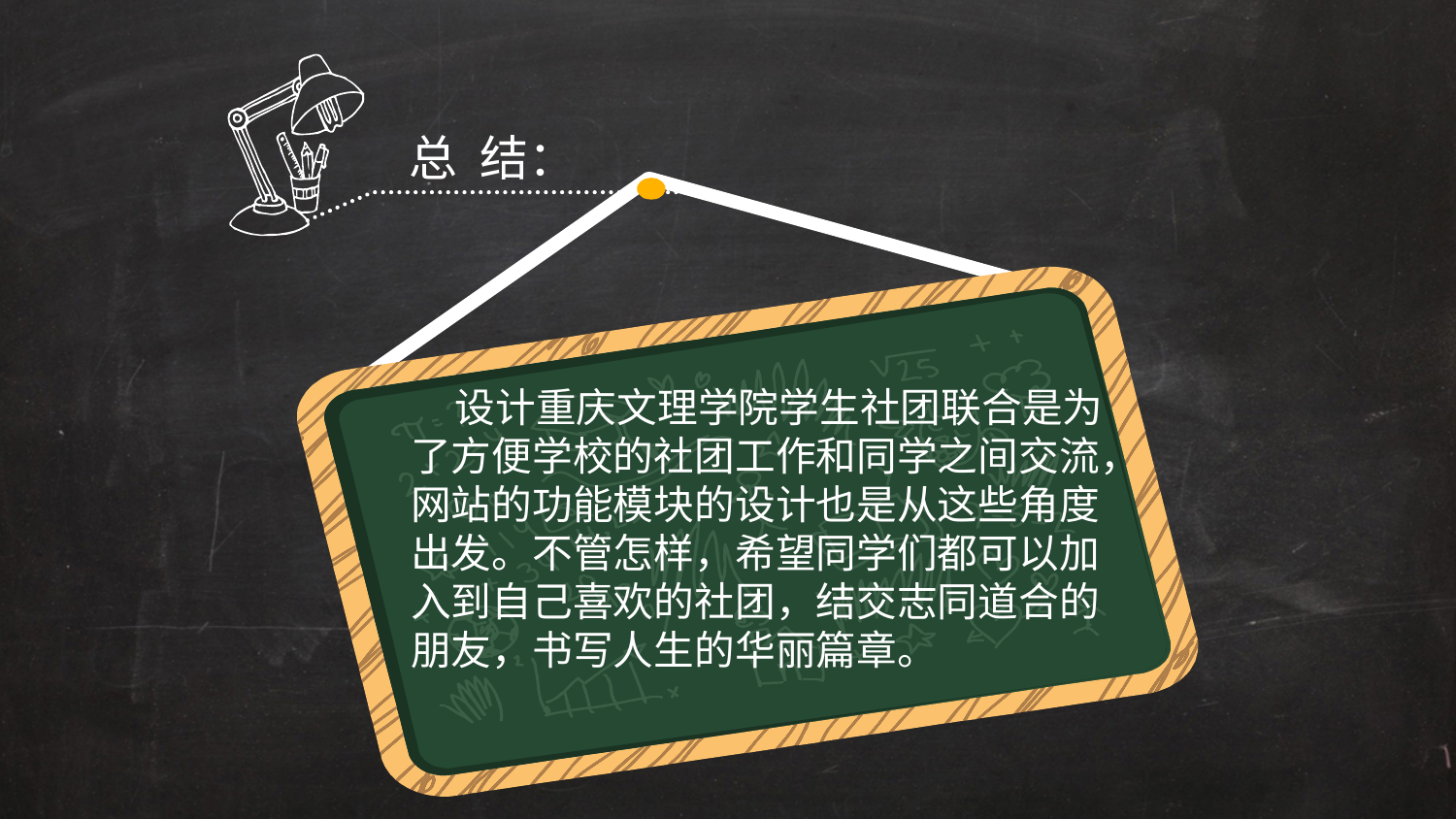

总  结：

     设计重庆文理学院学生社团联合是为了方便学校的社团工作和同学之间交流，网站的功能模块的设计也是从这些角度出发。不管怎样，希望同学们都可以加入到自己喜欢的社团，结交志同道合的朋友，书写人生的华丽篇章。